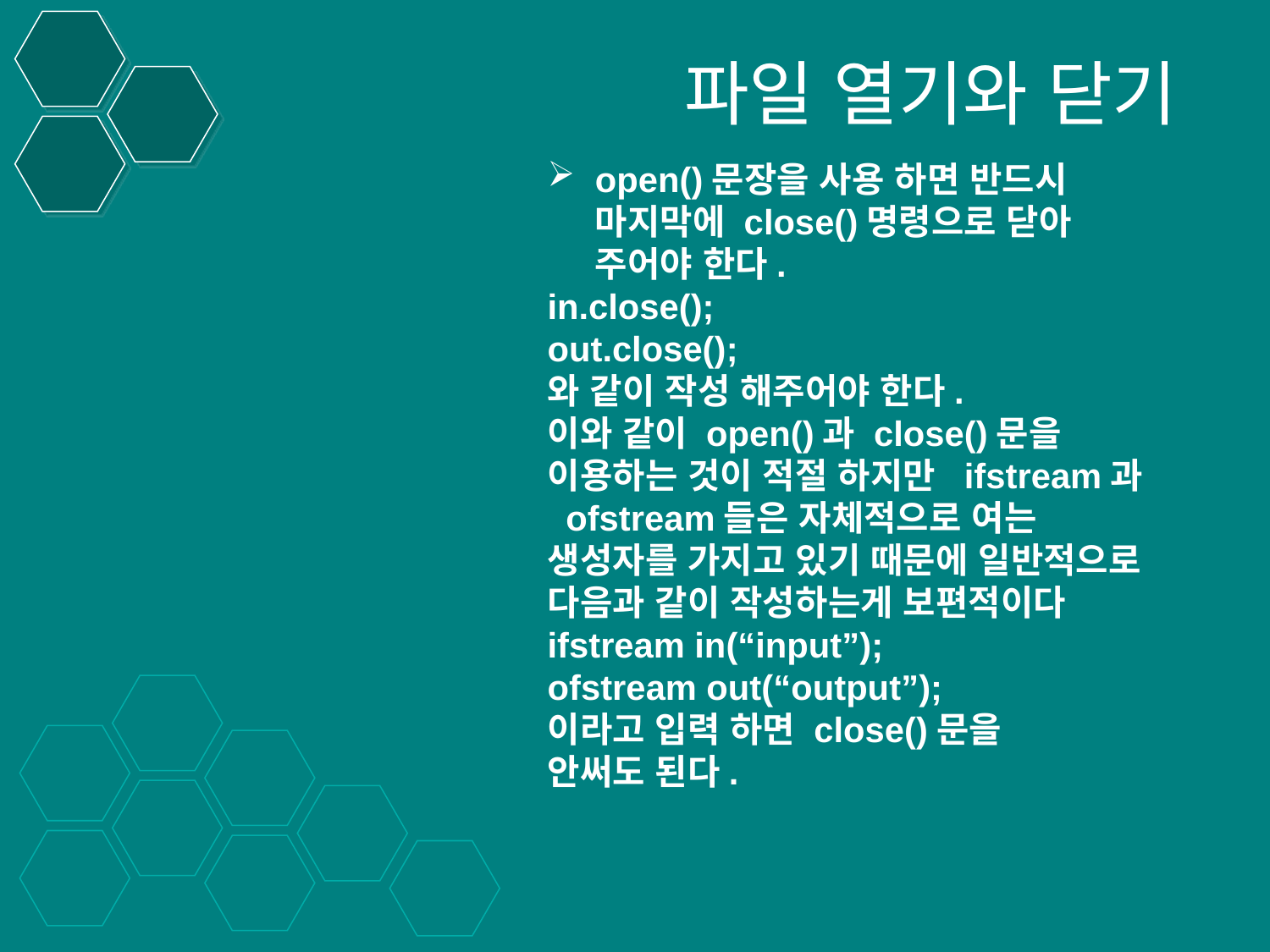

# 파일 열기와 닫기
open()문장을 사용 하면 반드시 마지막에 close()명령으로 닫아 주어야 한다.
in.close();
out.close();
와 같이 작성 해주어야 한다.
이와 같이 open()과 close()문을 이용하는 것이 적절 하지만  ifstream과  ofstream들은 자체적으로 여는 생성자를 가지고 있기 때문에 일반적으로 다음과 같이 작성하는게 보편적이다
ifstream in(“input”);
ofstream out(“output”);
이라고 입력 하면 close()문을
안써도 된다.